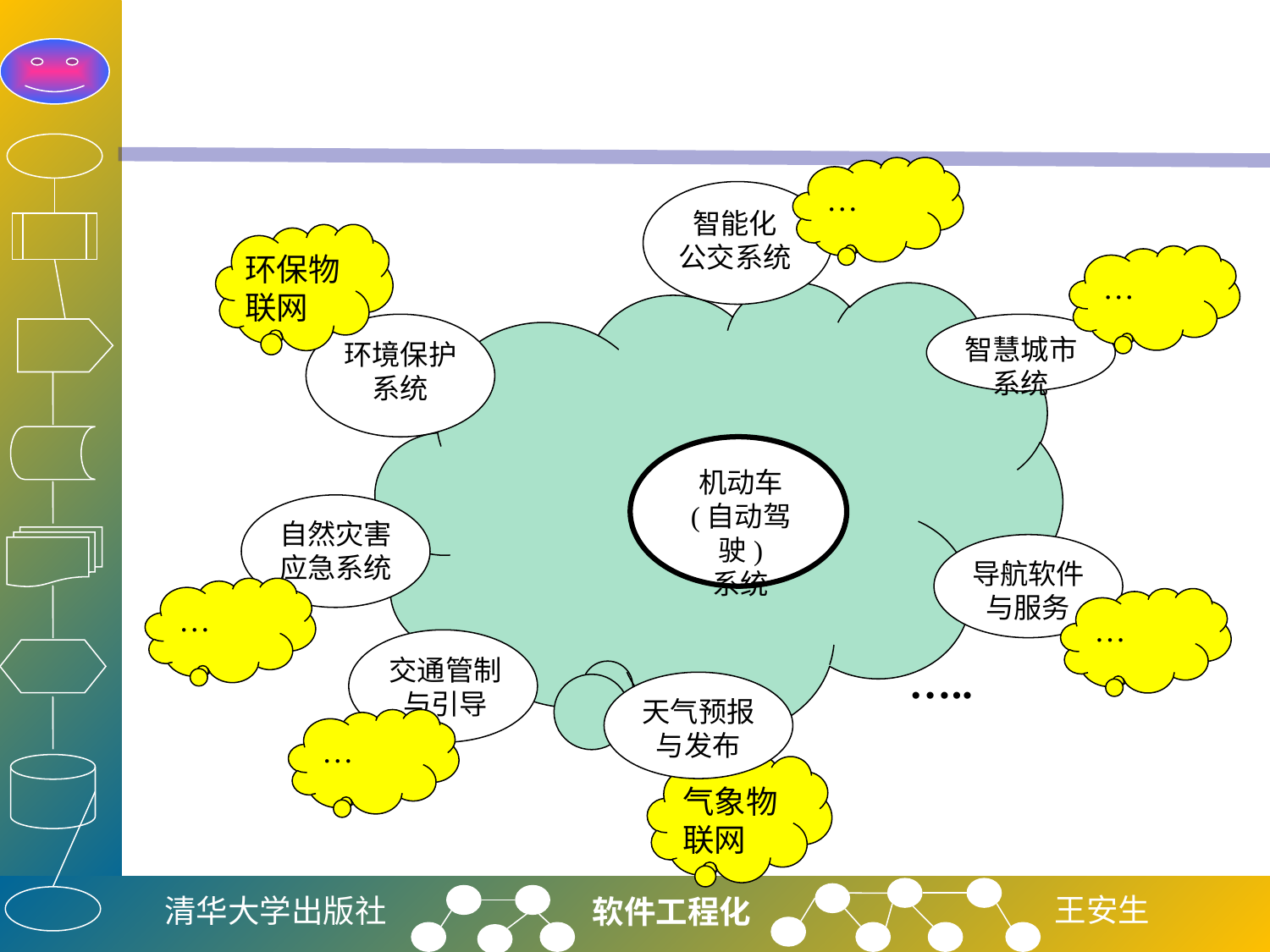

#
…
智能化
公交系统

环保物联网
…

环境保护系统
智慧城市系统
机动车
(自动驾驶)
系统

自然灾害应急系统

导航软件与服务
…
…
交通管制与引导

…..
天气预报与发布

…
气象物联网